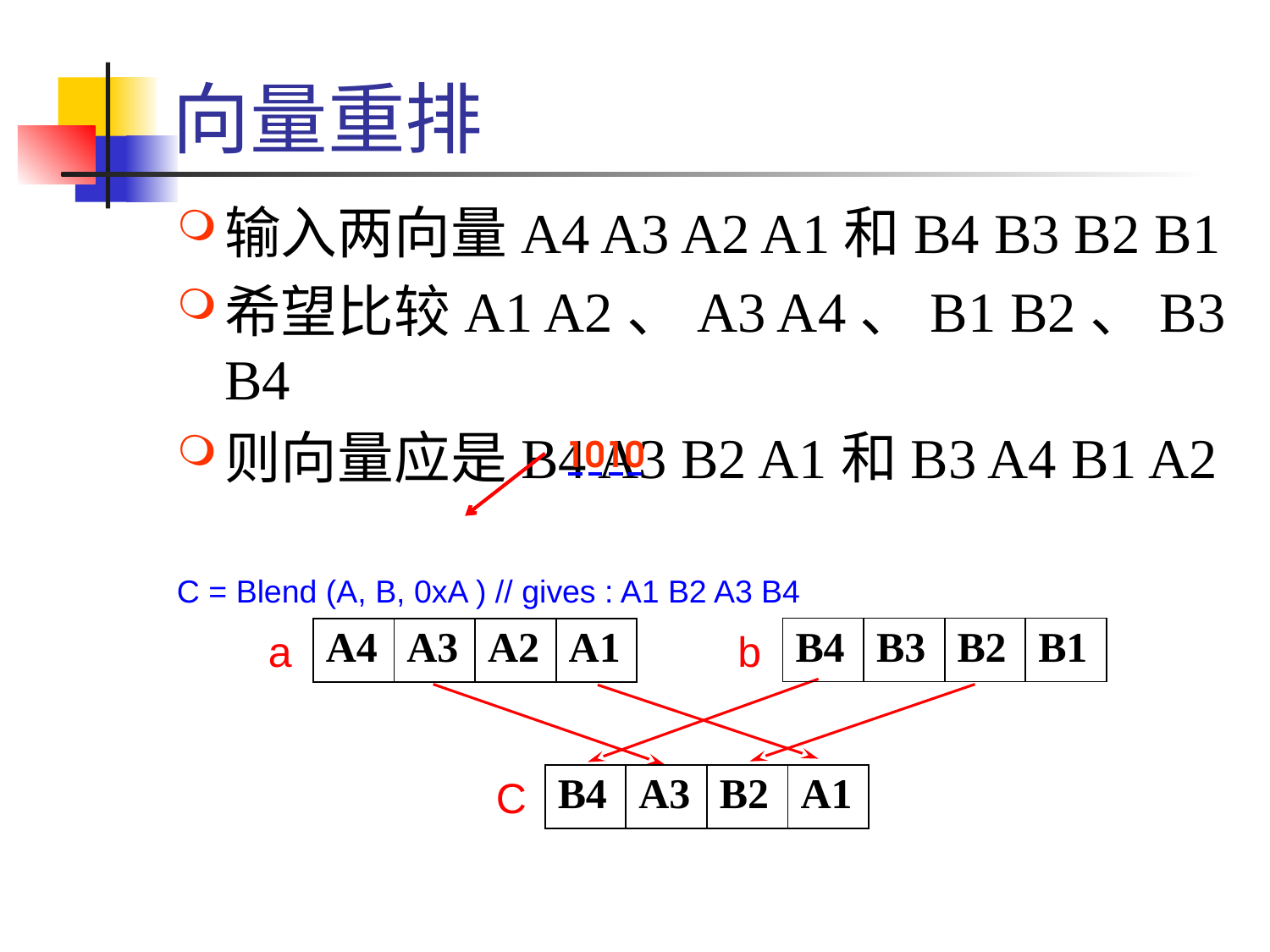

# 向量重排
输入两向量A4 A3 A2 A1和B4 B3 B2 B1
希望比较A1 A2、A3 A4、B1 B2、B3 B4
则向量应是B4 A3 B2 A1和B3 A4 B1 A2

C = Blend (A, B, 0xA ) // gives : A1 B2 A3 B4
1010
| B4 | B3 | B2 | B1 |
| --- | --- | --- | --- |
b
a
| A4 | A3 | A2 | A1 |
| --- | --- | --- | --- |
C
| B4 | A3 | B2 | A1 |
| --- | --- | --- | --- |